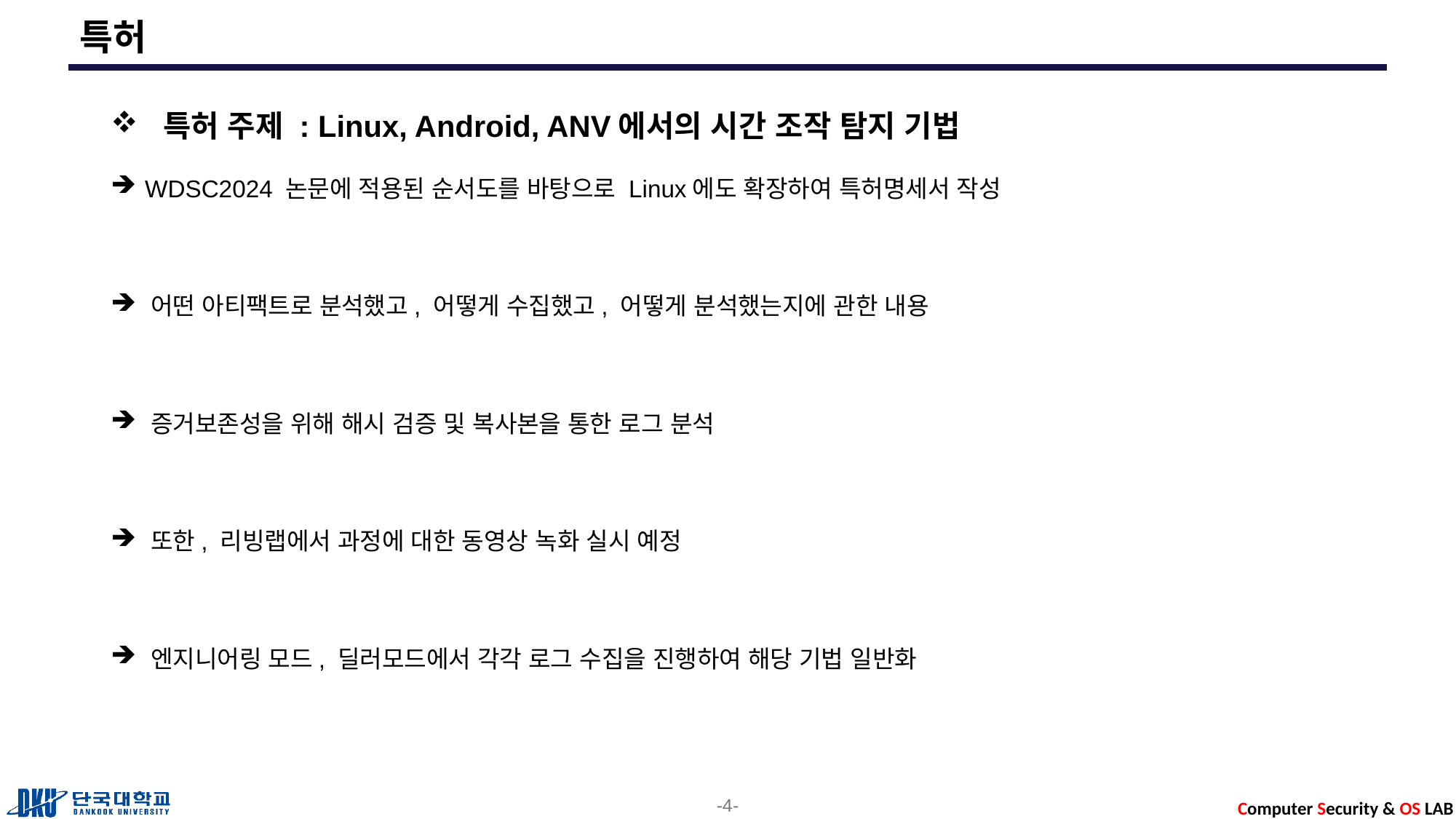

# 특허
  특허 주제 : Linux, Android, ANV에서의 시간 조작 탐지 기법
 WDSC2024 논문에 적용된 순서도를 바탕으로 Linux에도 확장하여 특허명세서 작성

 어떤 아티팩트로 분석했고, 어떻게 수집했고, 어떻게 분석했는지에 관한 내용

 증거보존성을 위해 해시 검증 및 복사본을 통한 로그 분석

 또한, 리빙랩에서 과정에 대한 동영상 녹화 실시 예정

 엔지니어링 모드, 딜러모드에서 각각 로그 수집을 진행하여 해당 기법 일반화

-4-